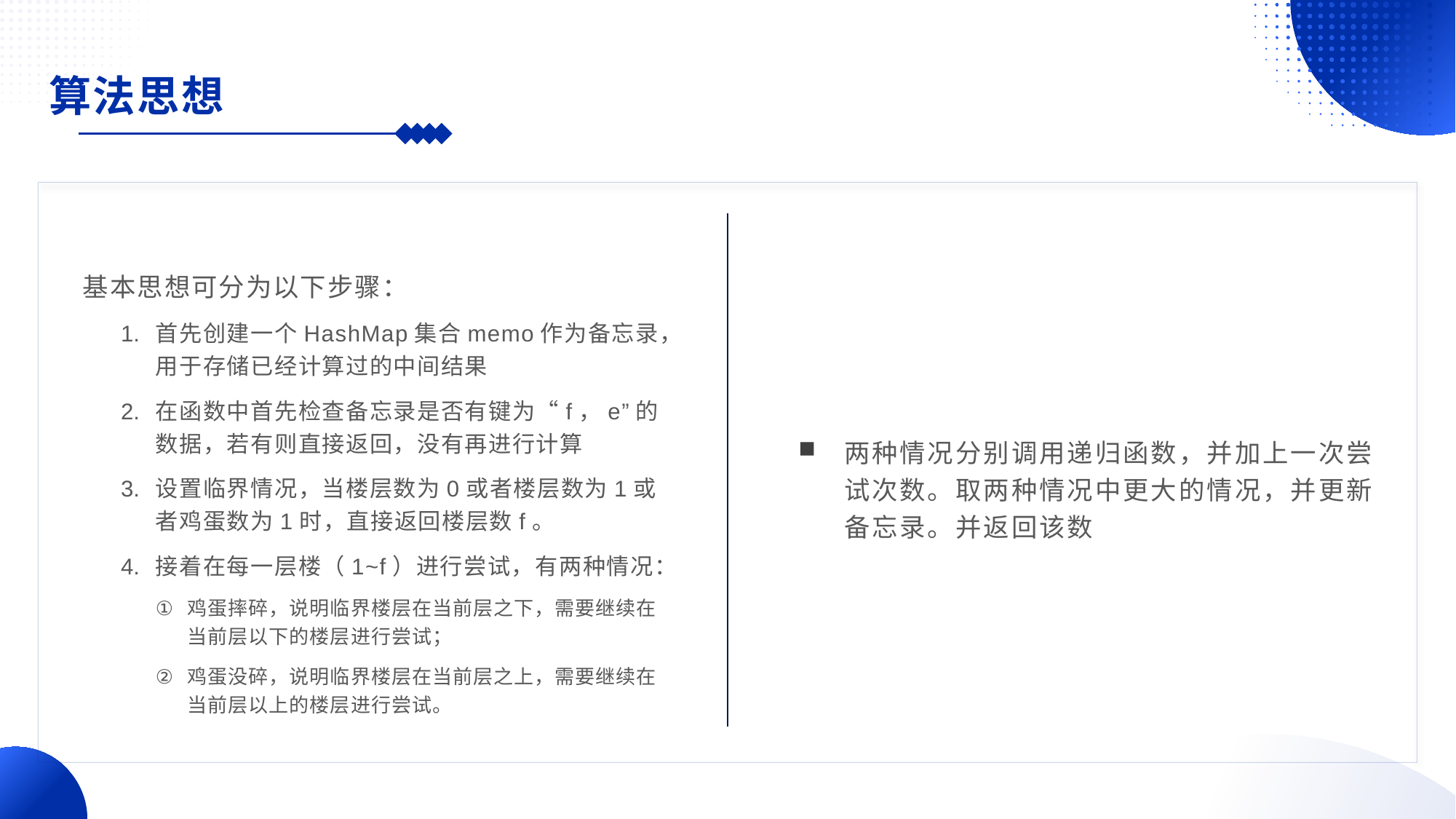

算法思想

两种情况分别调用递归函数，并加上一次尝试次数。取两种情况中更大的情况，并更新备忘录。并返回该数
基本思想可分为以下步骤：
首先创建一个HashMap集合memo作为备忘录，用于存储已经计算过的中间结果
在函数中首先检查备忘录是否有键为“f，e”的数据，若有则直接返回，没有再进行计算
设置临界情况，当楼层数为0或者楼层数为1或者鸡蛋数为1时，直接返回楼层数f。
接着在每一层楼（1~f）进行尝试，有两种情况：
鸡蛋摔碎，说明临界楼层在当前层之下，需要继续在当前层以下的楼层进行尝试；
鸡蛋没碎，说明临界楼层在当前层之上，需要继续在当前层以上的楼层进行尝试。